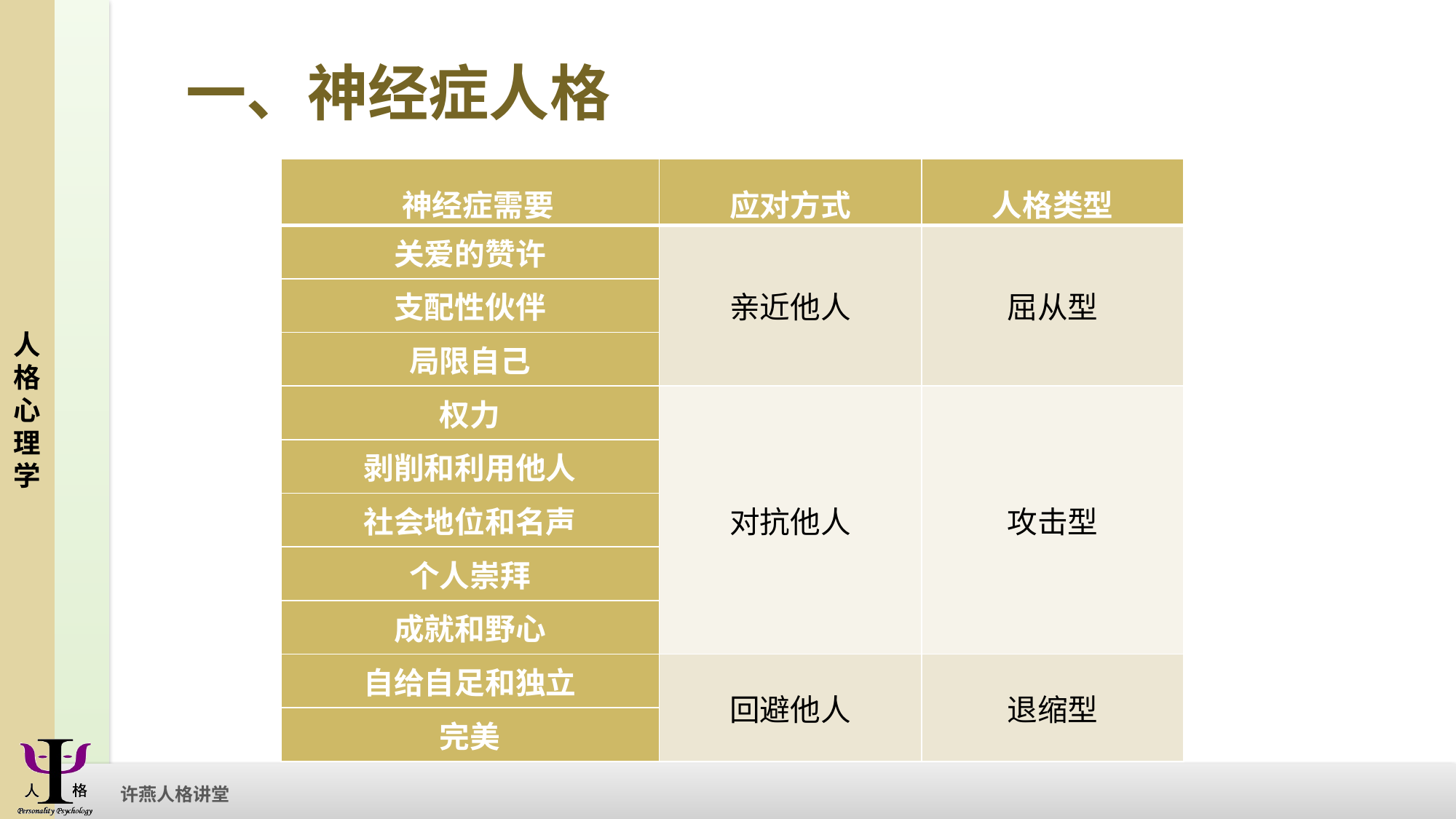

# 一、神经症人格
| 神经症需要 | 应对方式 | 人格类型 |
| --- | --- | --- |
| 关爱的赞许 | 亲近他人 | 屈从型 |
| 支配性伙伴 |  |  |
| 局限自己 |  |  |
| 权力 | 对抗他人 | 攻击型 |
| 剥削和利用他人 |  |  |
| 社会地位和名声 |  |  |
| 个人崇拜 |  |  |
| 成就和野心 |  |  |
| 自给自足和独立 | 回避他人 | 退缩型 |
| 完美 |  |  |